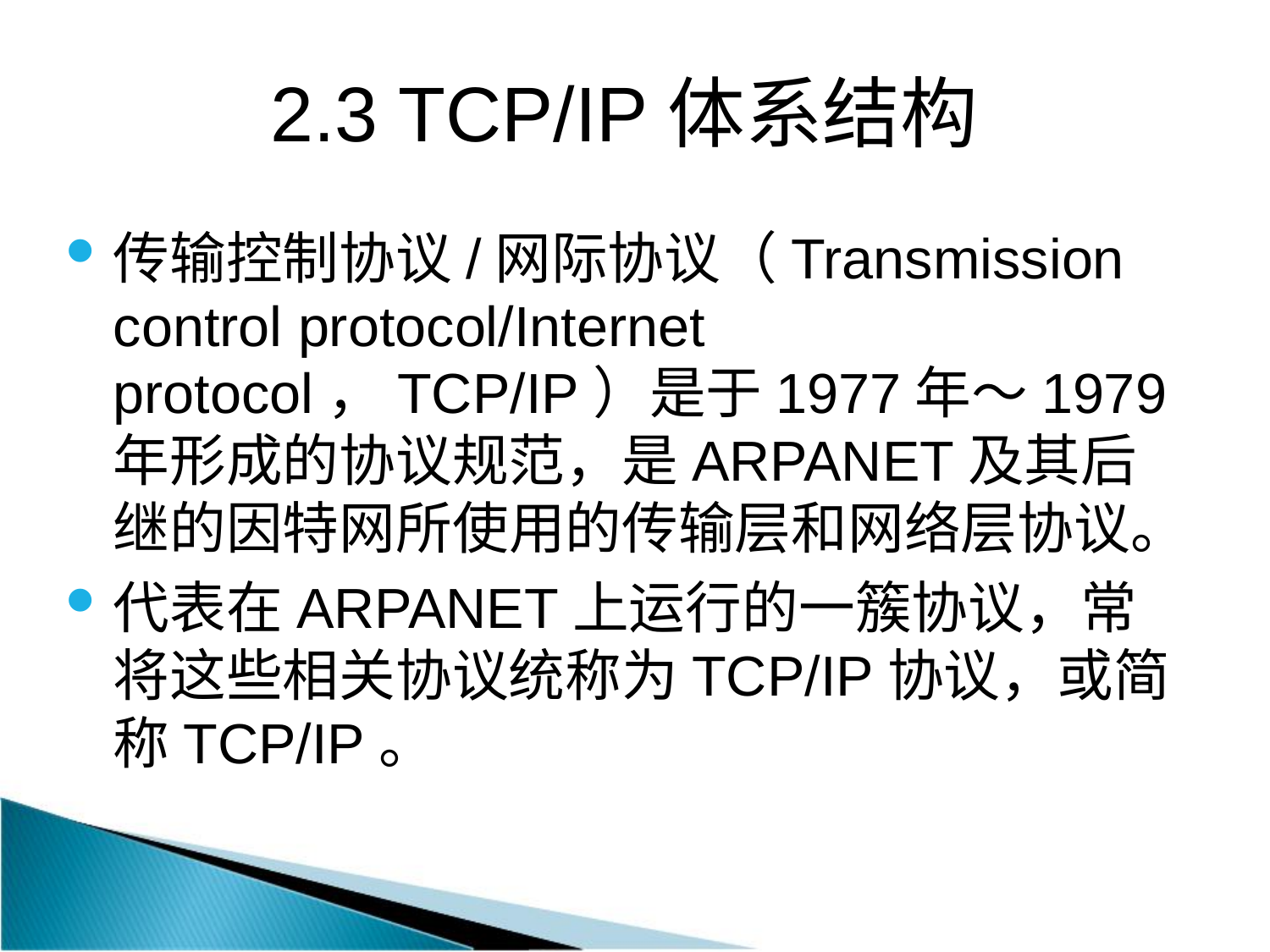

# 2.3 TCP/IP体系结构
传输控制协议/网际协议（Transmission control protocol/Internet protocol，TCP/IP）是于1977年～1979年形成的协议规范，是ARPANET及其后继的因特网所使用的传输层和网络层协议。
代表在ARPANET上运行的一簇协议，常将这些相关协议统称为TCP/IP协议，或简称TCP/IP。